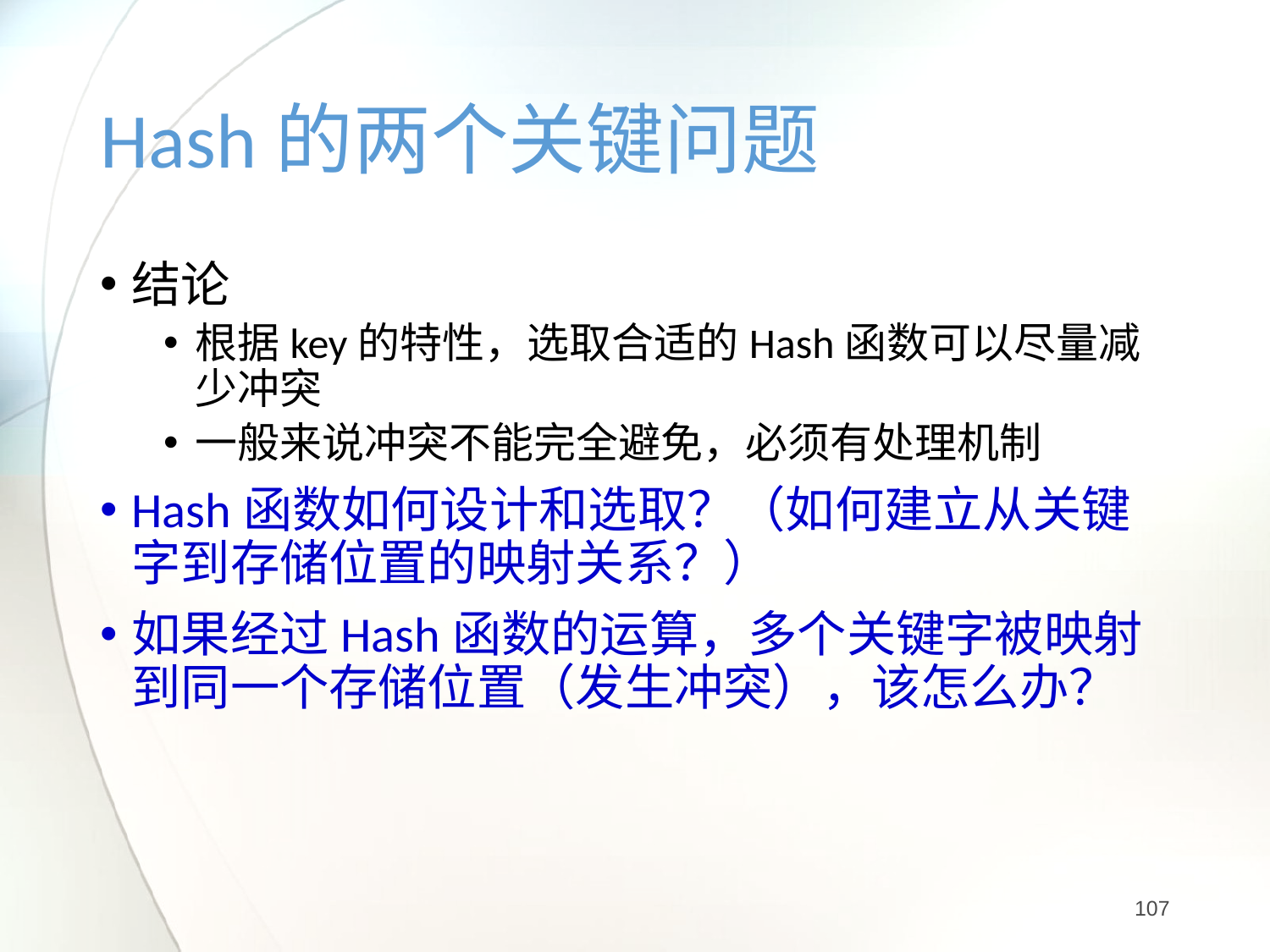

# Hash的两个关键问题
结论
根据key的特性，选取合适的Hash函数可以尽量减少冲突
一般来说冲突不能完全避免，必须有处理机制
Hash函数如何设计和选取？（如何建立从关键字到存储位置的映射关系？）
如果经过Hash函数的运算，多个关键字被映射到同一个存储位置（发生冲突），该怎么办？

107